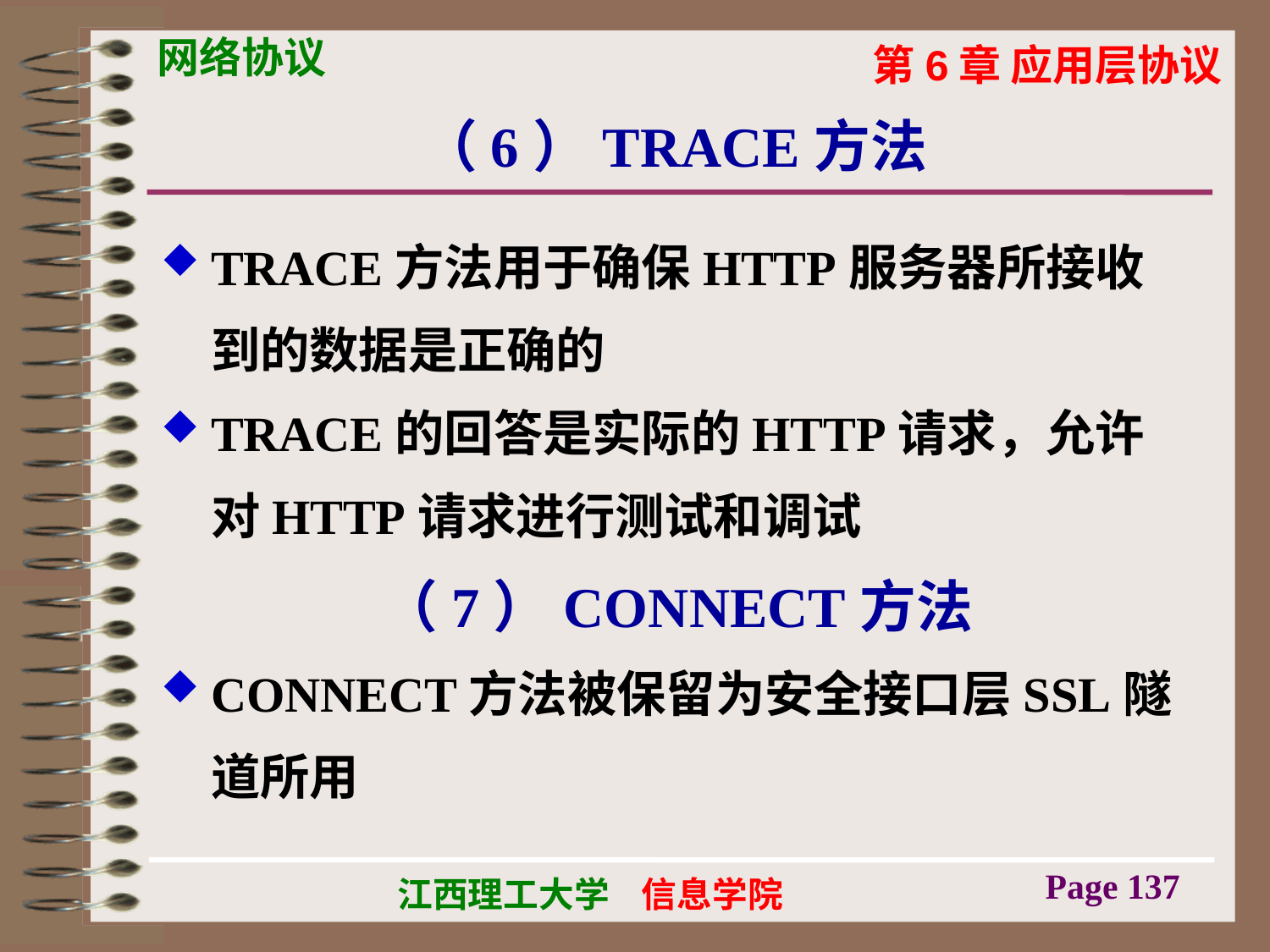

# （6）TRACE方法
TRACE方法用于确保HTTP服务器所接收到的数据是正确的
TRACE的回答是实际的HTTP请求，允许对HTTP请求进行测试和调试
（7）CONNECT方法
CONNECT方法被保留为安全接口层SSL隧道所用
Page 137